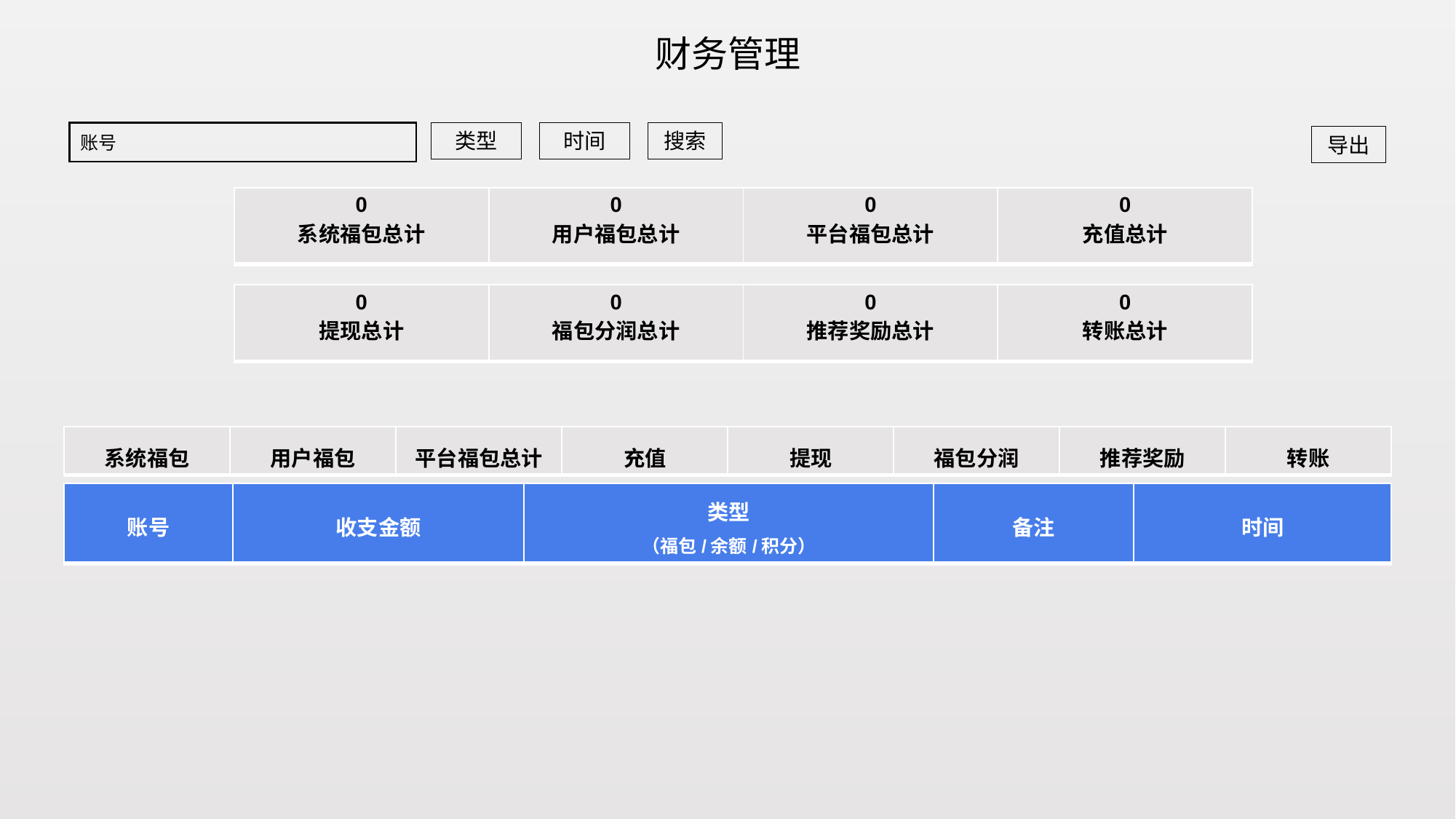

财务管理
账号
类型
时间
搜索
导出
| 0 系统福包总计 | 0 用户福包总计 | 0 平台福包总计 | 0 充值总计 |
| --- | --- | --- | --- |
| 0 提现总计 | 0 福包分润总计 | 0 推荐奖励总计 | 0 转账总计 |
| --- | --- | --- | --- |
| 系统福包 | 用户福包 | 平台福包总计 | 充值 | 提现 | 福包分润 | 推荐奖励 | 转账 |
| --- | --- | --- | --- | --- | --- | --- | --- |
| 账号 | 收支金额 | 类型 （福包/余额/积分） | 备注 | 时间 |
| --- | --- | --- | --- | --- |